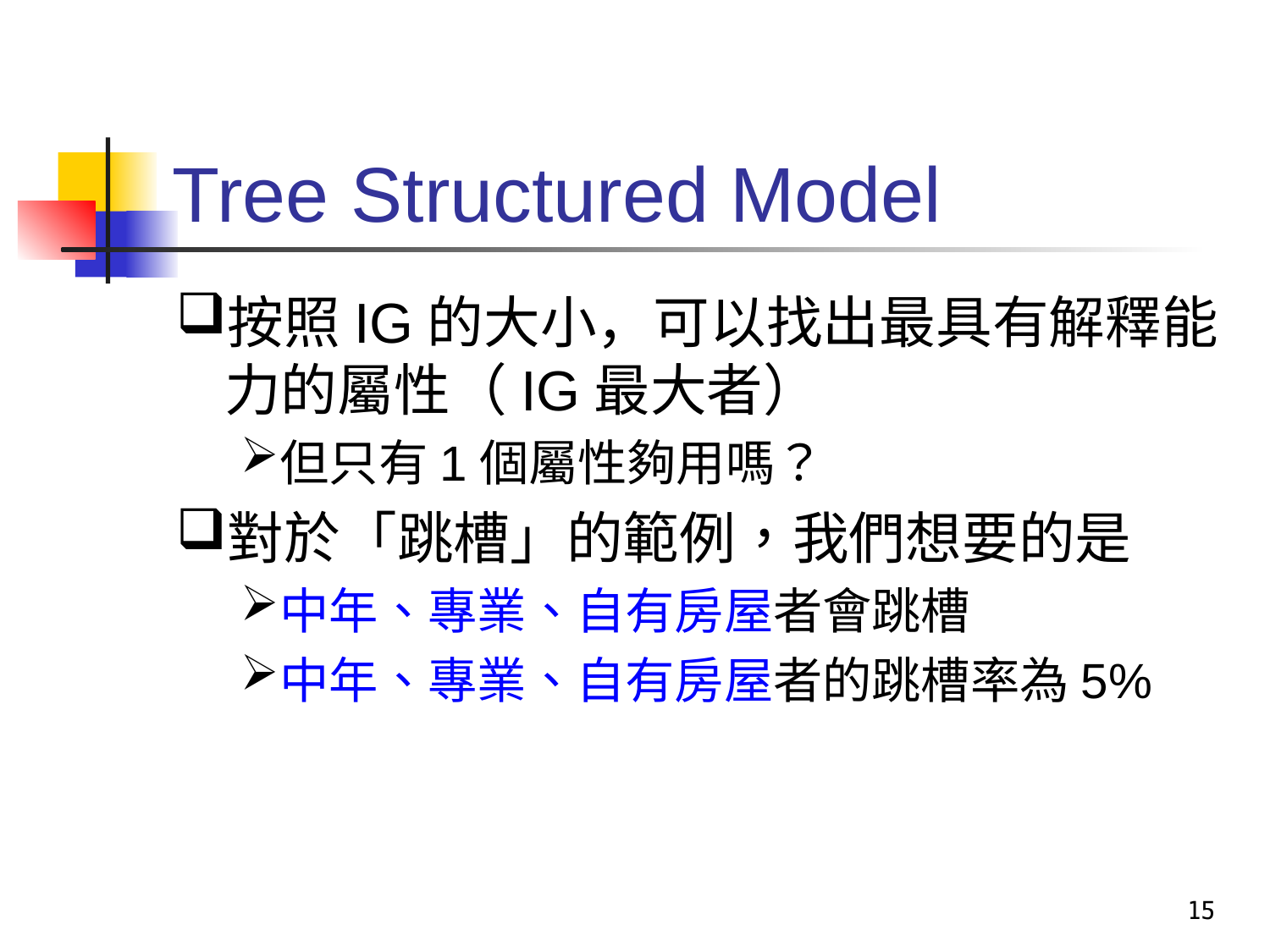

# Tree Structured Model
按照IG的大小，可以找出最具有解釋能力的屬性（IG最大者）
但只有1個屬性夠用嗎？
對於「跳槽」的範例，我們想要的是
中年、專業、自有房屋者會跳槽
中年、專業、自有房屋者的跳槽率為5%

15